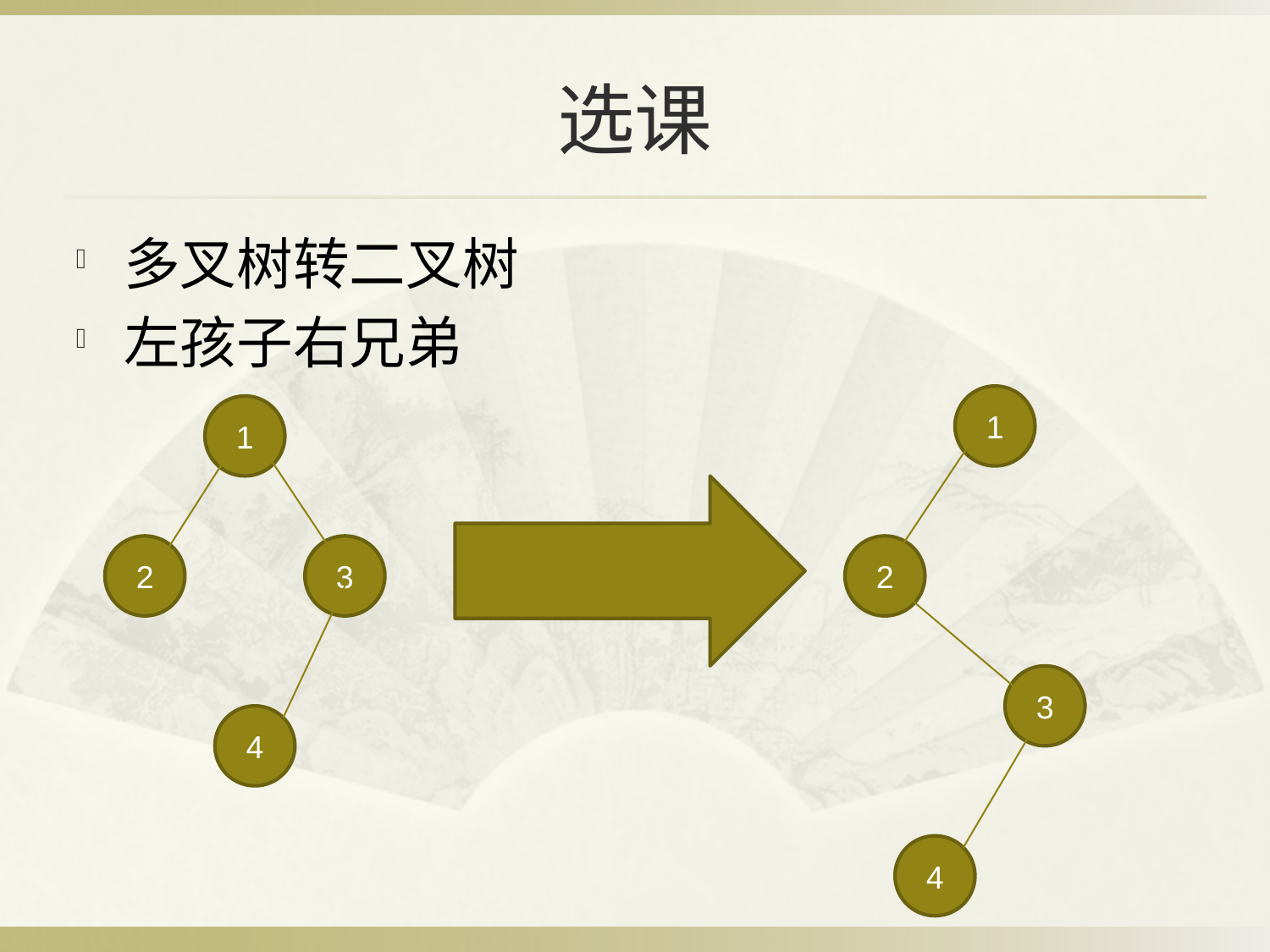

# 选课
多叉树转二叉树
左孩子右兄弟
1
1

2
3
2
3
4
4